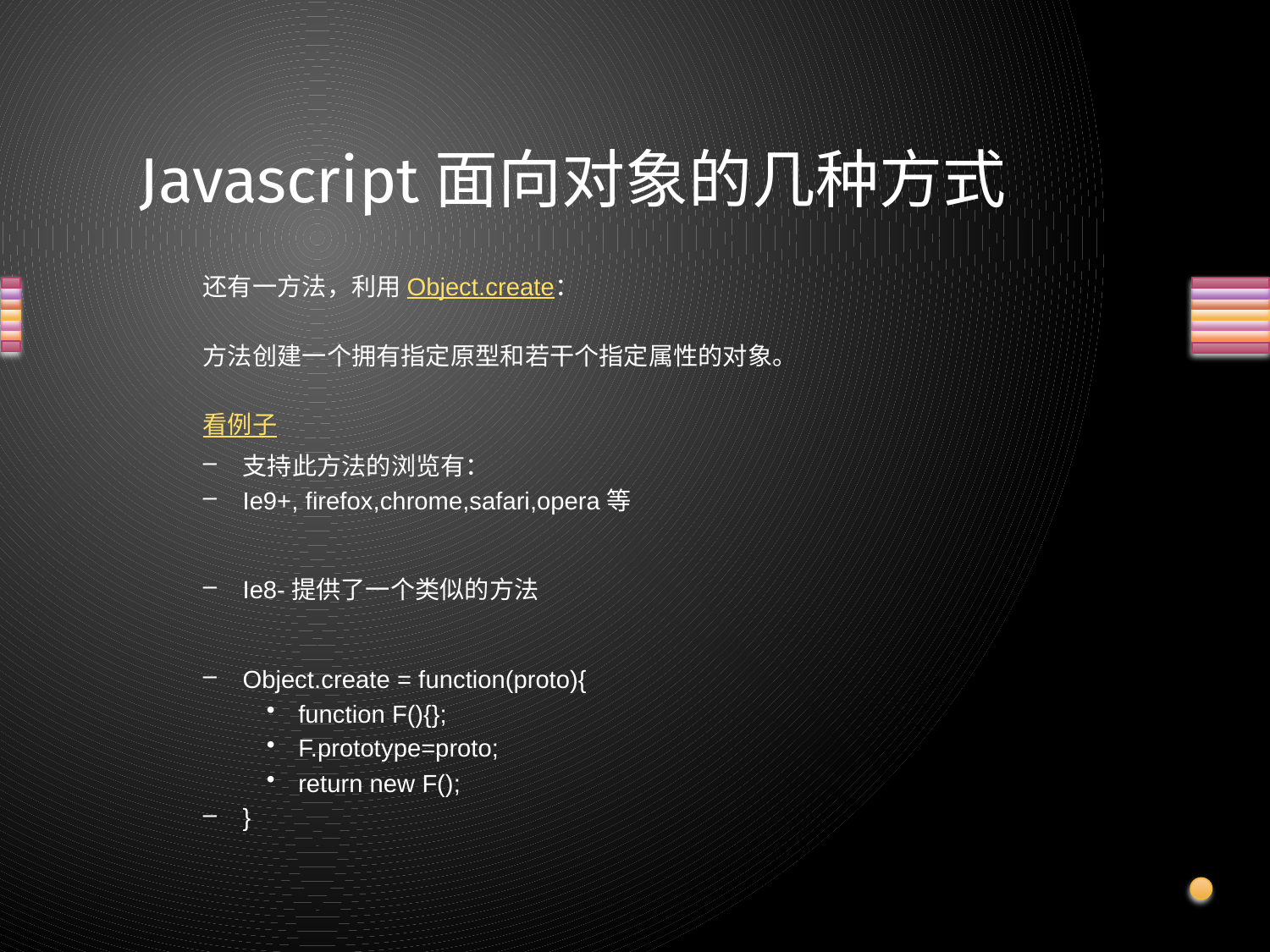

# Javascript面向对象的几种方式

还有一方法，利用Object.create：

方法创建一个拥有指定原型和若干个指定属性的对象。

看例子
支持此方法的浏览有：
Ie9+, firefox,chrome,safari,opera等

Ie8-提供了一个类似的方法

Object.create = function(proto){
function F(){};
F.prototype=proto;
return new F();
}